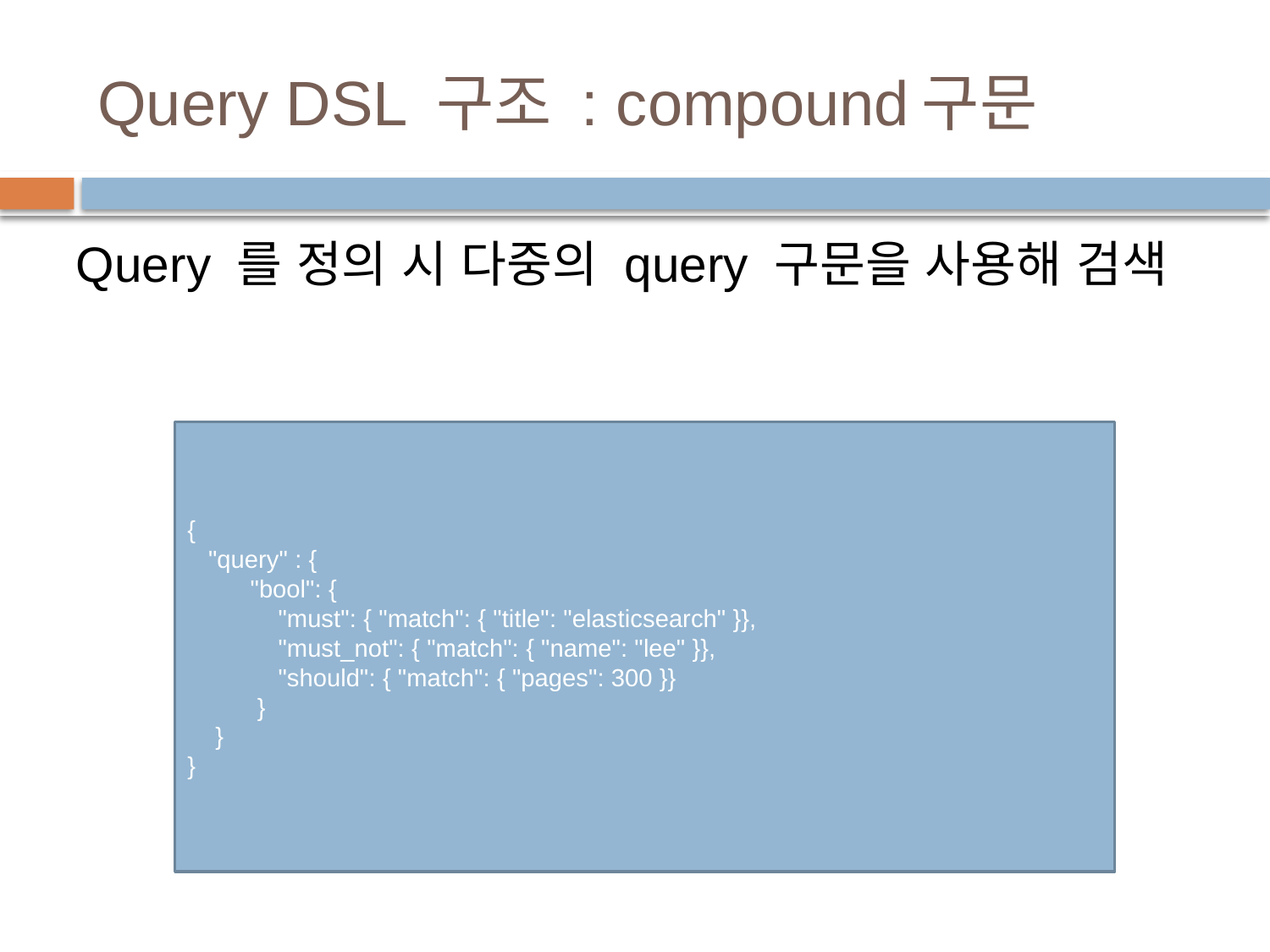

# Query DSL 구조 : compound구문
Query 를 정의 시 다중의 query 구문을 사용해 검색
{
   "query" : {
         "bool": {
             "must": { "match": { "title": "elasticsearch" }},
             "must_not": { "match": { "name": "lee" }},
             "should": { "match": { "pages": 300 }}
          }
    }
}